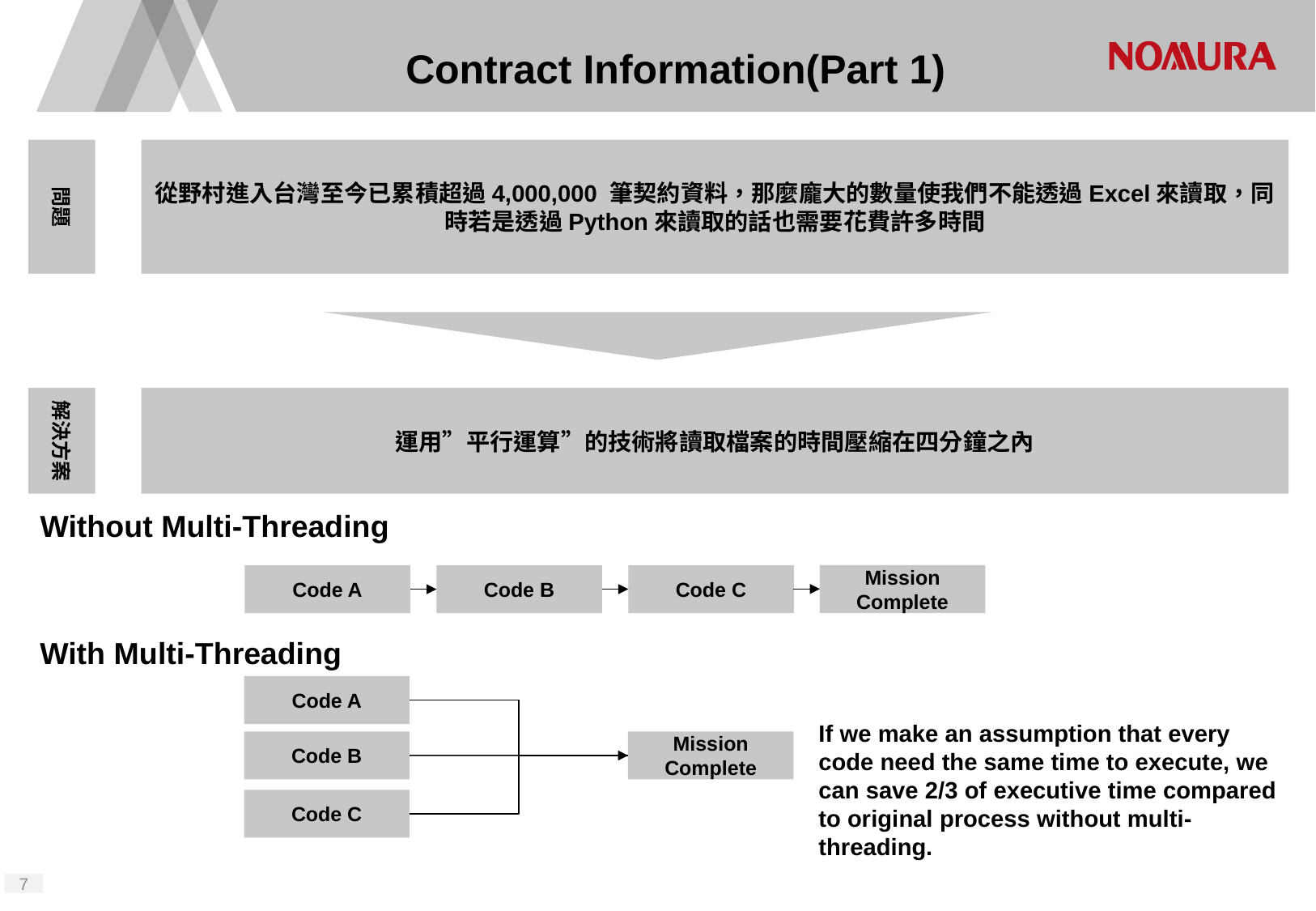

# Contract Information(Part 1)
問題
從野村進入台灣至今已累積超過4,000,000 筆契約資料，那麼龐大的數量使我們不能透過Excel來讀取，同時若是透過Python來讀取的話也需要花費許多時間

解決方案
運用”平行運算”的技術將讀取檔案的時間壓縮在四分鐘之內
Without Multi-Threading
Mission Complete
Code A
Code B
Code C
With Multi-Threading
Code A
If we make an assumption that every code need the same time to execute, we can save 2/3 of executive time compared to original process without multi-threading.
Code B
Mission Complete
Code C
7